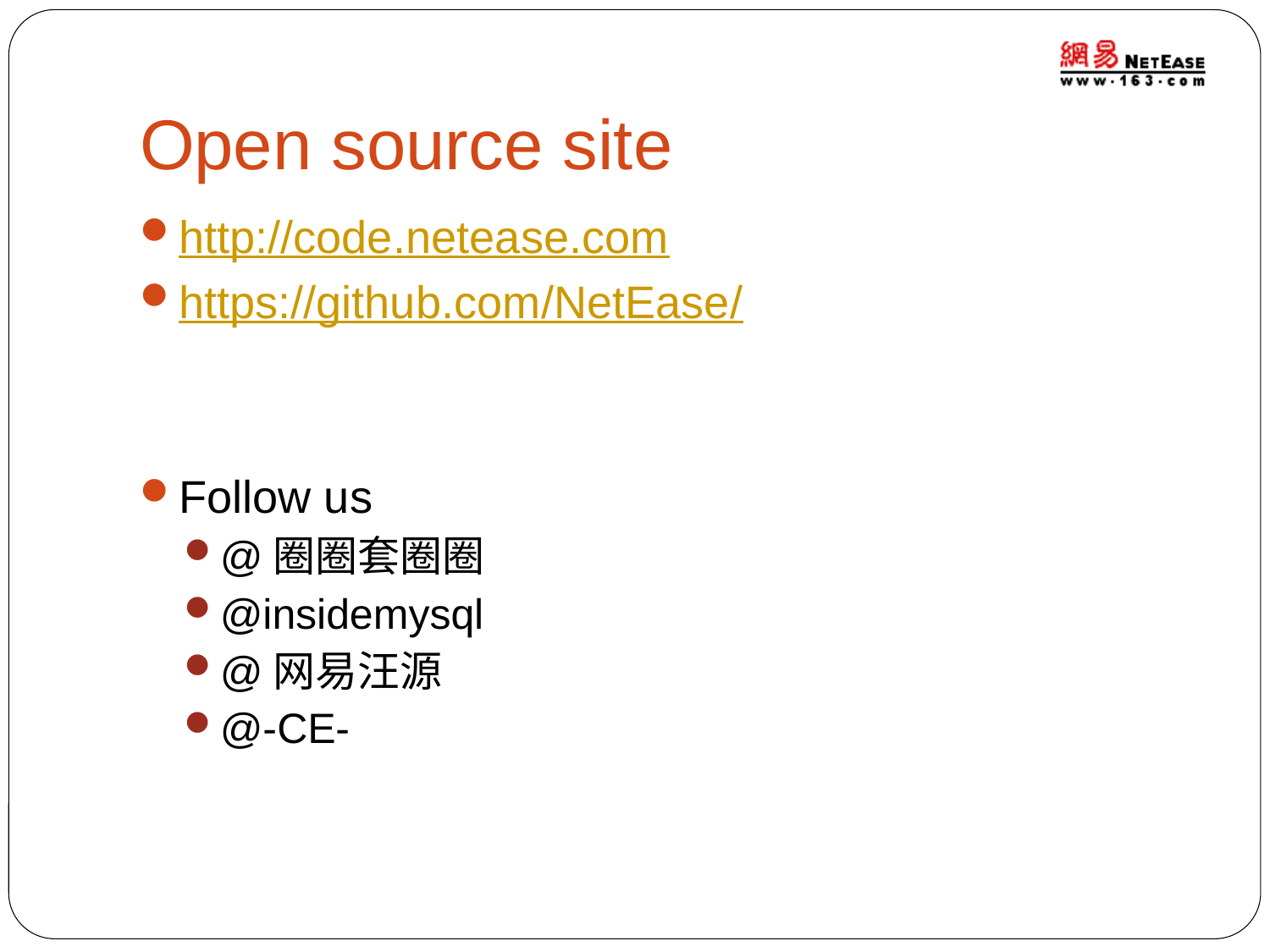

# Open source site
http://code.netease.com
https://github.com/NetEase/

Follow us
@圈圈套圈圈
@insidemysql
@网易汪源
@-CE-